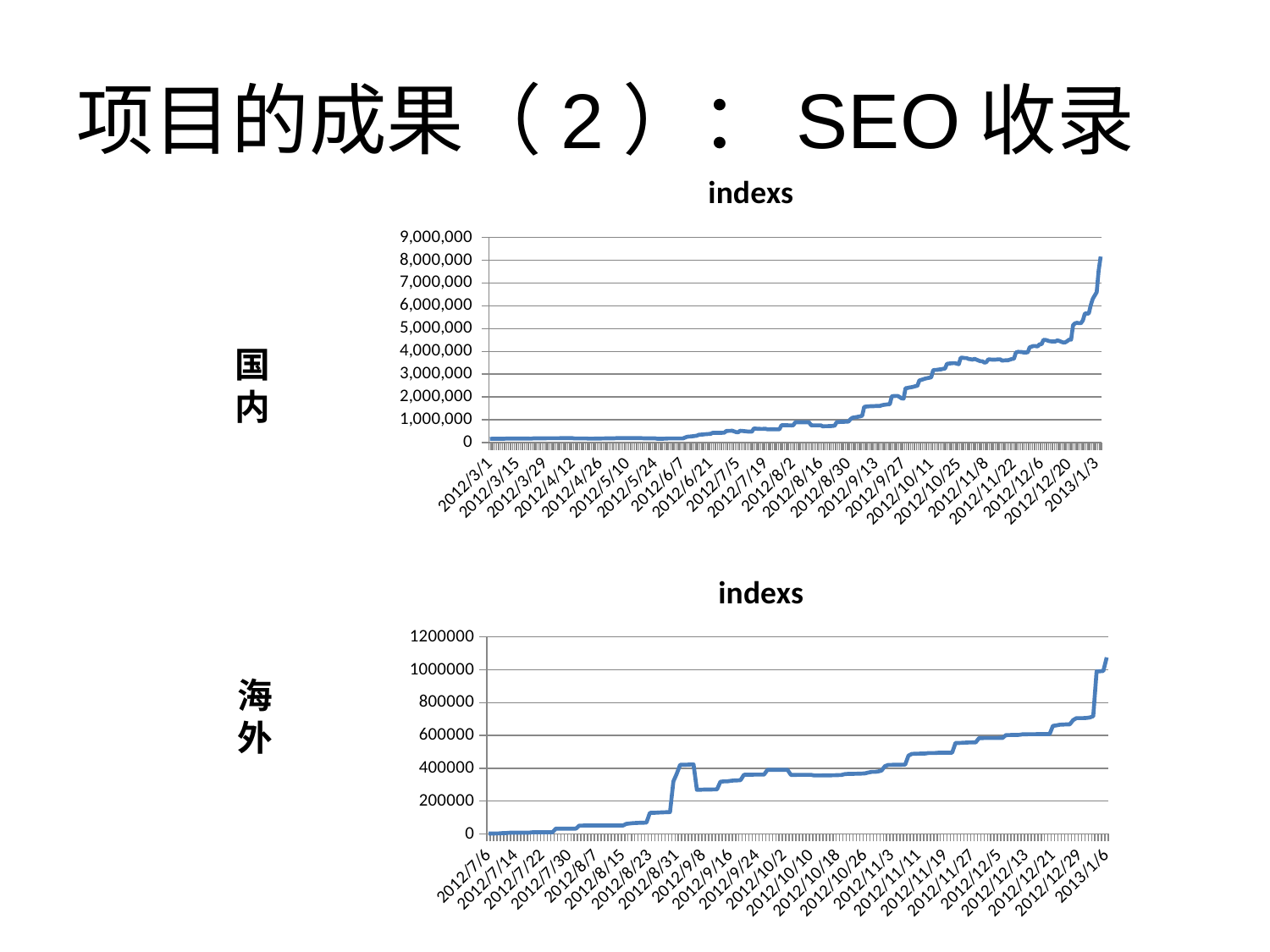

项目的成果（2）：SEO收录

### Chart:

| Category | indexs |
|---|---|
| 40969 | 160138.0 |
| 40970 | 164787.0 |
| 40971 | 164858.0 |
| 40972 | 164898.0 |
| 40973 | 164946.0 |
| 40974 | 164769.0 |
| 40975 | 164673.0 |
| 40976 | 164674.0 |
| 40977 | 174103.0 |
| 40978 | 174134.0 |
| 40979 | 174159.0 |
| 40980 | 174077.0 |
| 40981 | 174048.0 |
| 40982 | 174121.0 |
| 40983 | 174252.0 |
| 40984 | 177683.0 |
| 40985 | 177792.0 |
| 40986 | 177808.0 |
| 40987 | 177735.0 |
| 40988 | 174947.0 |
| 40989 | 173761.0 |
| 40990 | 173123.0 |
| 40991 | 186093.0 |
| 40992 | 185640.0 |
| 40993 | 185615.0 |
| 40994 | 185615.0 |
| 40995 | 185524.0 |
| 40996 | 185462.0 |
| 40997 | 185432.0 |
| 40998 | 192332.0 |
| 40999 | 192312.0 |
| 41000 | 192239.0 |
| 41001 | 192217.0 |
| 41002 | 192212.0 |
| 41003 | 192127.0 |
| 41004 | 192066.0 |
| 41005 | 193723.0 |
| 41006 | 193637.0 |
| 41007 | 193594.0 |
| 41008 | 193708.0 |
| 41009 | 193598.0 |
| 41010 | 193499.0 |
| 41011 | 193521.0 |
| 41012 | 181917.0 |
| 41013 | 182159.0 |
| 41014 | 182348.0 |
| 41015 | 182576.0 |
| 41016 | 182478.0 |
| 41017 | 182759.0 |
| 41018 | 183029.0 |
| 41019 | 172666.0 |
| 41020 | 172979.0 |
| 41021 | 173194.0 |
| 41022 | 173691.0 |
| 41023 | 173857.0 |
| 41024 | 174077.0 |
| 41025 | 174525.0 |
| 41026 | 183626.0 |
| 41027 | 183938.0 |
| 41028 | 184247.0 |
| 41029 | 184559.0 |
| 41030 | 184886.0 |
| 41031 | 185100.0 |
| 41032 | 185242.0 |
| 41033 | 194921.0 |
| 41034 | 194869.0 |
| 41035 | 194838.0 |
| 41036 | 194772.0 |
| 41037 | 194696.0 |
| 41038 | 194422.0 |
| 41039 | 194225.0 |
| 41040 | 193655.0 |
| 41041 | 193585.0 |
| 41042 | 193426.0 |
| 41043 | 193426.0 |
| 41044 | 193140.0 |
| 41045 | 192977.0 |
| 41046 | 192956.0 |
| 41047 | 187212.0 |
| 41048 | 187044.0 |
| 41049 | 186893.0 |
| 41050 | 186893.0 |
| 41051 | 186235.0 |
| 41052 | 185987.0 |
| 41053 | 185987.0 |
| 41054 | 164511.0 |
| 41055 | 165719.0 |
| 41056 | 167322.0 |
| 41057 | 170043.0 |
| 41058 | 173992.0 |
| 41059 | 178330.0 |
| 41060 | 184021.0 |
| 41061 | 183745.0 |
| 41062 | 183730.0 |
| 41063 | 183730.0 |
| 41064 | 183730.0 |
| 41065 | 183685.0 |
| 41066 | 183605.0 |
| 41067 | 183549.0 |
| 41068 | 218870.0 |
| 41069 | 254304.0 |
| 41070 | 263669.0 |
| 41071 | 268805.0 |
| 41072 | 278678.0 |
| 41073 | 290610.0 |
| 41074 | 302108.0 |
| 41075 | 341677.0 |
| 41076 | 349854.0 |
| 41077 | 354672.0 |
| 41078 | 364796.0 |
| 41079 | 370694.0 |
| 41080 | 378705.0 |
| 41081 | 382977.0 |
| 41082 | 426372.0 |
| 41083 | 428963.0 |
| 41084 | 428064.0 |
| 41085 | 426089.0 |
| 41086 | 428314.0 |
| 41087 | 431504.0 |
| 41088 | 435238.0 |
| 41089 | 510127.0 |
| 41090 | 514121.0 |
| 41091 | 517062.0 |
| 41092 | 520458.0 |
| 41093 | 492275.0 |
| 41094 | 459149.0 |
| 41095 | 451264.0 |
| 41096 | 517803.0 |
| 41097 | 512590.0 |
| 41098 | 503640.0 |
| 41099 | 494965.0 |
| 41100 | 484328.0 |
| 41101 | 480538.0 |
| 41102 | 478731.0 |
| 41103 | 617993.0 |
| 41104 | 612654.0 |
| 41105 | 604483.0 |
| 41106 | 602524.0 |
| 41107 | 599508.0 |
| 41108 | 601762.0 |
| 41109 | 603765.0 |
| 41110 | 580887.0 |
| 41111 | 582819.0 |
| 41112 | 585567.0 |
| 41113 | 584961.0 |
| 41114 | 582814.0 |
| 41115 | 582910.0 |
| 41116 | 583595.0 |
| 41117 | 759179.0 |
| 41118 | 759293.0 |
| 41119 | 759606.0 |
| 41120 | 759897.0 |
| 41121 | 756791.0 |
| 41122 | 755627.0 |
| 41123 | 756608.0 |
| 41124 | 888116.0 |
| 41125 | 890312.0 |
| 41126 | 889493.0 |
| 41127 | 889919.0 |
| 41128 | 890572.0 |
| 41129 | 892897.0 |
| 41130 | 892897.0 |
| 41131 | 892897.0 |
| 41132 | 763041.0 |
| 41133 | 757885.0 |
| 41134 | 757885.0 |
| 41135 | 757885.0 |
| 41136 | 757885.0 |
| 41137 | 758361.0 |
| 41138 | 712396.0 |
| 41139 | 719364.0 |
| 41140 | 720544.0 |
| 41141 | 722597.0 |
| 41142 | 722597.0 |
| 41143 | 732722.0 |
| 41144 | 739652.0 |
| 41145 | 893131.0 |
| 41146 | 899675.0 |
| 41147 | 908348.0 |
| 41148 | 908348.0 |
| 41149 | 912168.0 |
| 41150 | 920418.0 |
| 41151 | 922937.0 |
| 41152 | 1024607.0 |
| 41153 | 1088343.0 |
| 41154 | 1105706.0 |
| 41155 | 1115959.0 |
| 41156 | 1136025.0 |
| 41157 | 1151894.0 |
| 41158 | 1178221.0 |
| 41159 | 1569390.0 |
| 41160 | 1579645.0 |
| 41161 | 1587527.0 |
| 41162 | 1593985.0 |
| 41163 | 1596417.0 |
| 41164 | 1598992.0 |
| 41165 | 1605191.0 |
| 41166 | 1608043.0 |
| 41167 | 1608043.0 |
| 41168 | 1639044.0 |
| 41169 | 1657036.0 |
| 41170 | 1667214.0 |
| 41171 | 1678424.0 |
| 41172 | 1679690.0 |
| 41173 | 2030684.0 |
| 41174 | 2043167.0 |
| 41175 | 2047120.0 |
| 41176 | 2049157.0 |
| 41177 | 1995568.0 |
| 41178 | 1938935.0 |
| 41179 | 1929510.0 |
| 41180 | 2384295.0 |
| 41181 | 2396692.0 |
| 41182 | 2418198.0 |
| 41183 | 2429850.0 |
| 41184 | 2450487.0 |
| 41185 | 2473932.0 |
| 41186 | 2494159.0 |
| 41187 | 2727107.0 |
| 41188 | 2752884.0 |
| 41189 | 2779369.0 |
| 41190 | 2807819.0 |
| 41191 | 2826748.0 |
| 41192 | 2843919.0 |
| 41193 | 2865000.0 |
| 41194 | 3171241.0 |
| 41195 | 3188352.0 |
| 41196 | 3192092.0 |
| 41197 | 3208433.0 |
| 41198 | 3213539.0 |
| 41199 | 3236122.0 |
| 41200 | 3246300.0 |
| 41201 | 3453812.0 |
| 41202 | 3467693.0 |
| 41203 | 3476132.0 |
| 41204 | 3484433.0 |
| 41205 | 3485913.0 |
| 41206 | 3463654.0 |
| 41207 | 3439588.0 |
| 41208 | 3724725.0 |
| 41209 | 3721066.0 |
| 41210 | 3708491.0 |
| 41211 | 3708491.0 |
| 41212 | 3669479.0 |
| 41213 | 3657029.0 |
| 41214 | 3638800.0 |
| 41215 | 3676350.0 |
| 41216 | 3637808.0 |
| 41217 | 3604316.0 |
| 41218 | 3567982.0 |
| 41219 | 3567982.0 |
| 41220 | 3508498.0 |
| 41221 | 3531236.0 |
| 41222 | 3652624.0 |
| 41223 | 3646220.0 |
| 41224 | 3637516.0 |
| 41225 | 3637726.0 |
| 41226 | 3643776.0 |
| 41227 | 3652694.0 |
| 41228 | 3652694.0 |
| 41229 | 3595290.0 |
| 41230 | 3604646.0 |
| 41231 | 3612228.0 |
| 41232 | 3612228.0 |
| 41233 | 3642079.0 |
| 41234 | 3668017.0 |
| 41235 | 3680704.0 |
| 41236 | 3951546.0 |
| 41237 | 3980266.0 |
| 41238 | 3978196.0 |
| 41239 | 3970675.0 |
| 41240 | 3954893.0 |
| 41241 | 3954772.0 |
| 41242 | 3960263.0 |
| 41243 | 4183364.0 |
| 41244 | 4210618.0 |
| 41245 | 4241661.0 |
| 41246 | 4237285.0 |
| 41247 | 4216552.0 |
| 41248 | 4316039.0 |
| 41249 | 4316039.0 |
| 41250 | 4511409.0 |
| 41251 | 4505742.0 |
| 41252 | 4481377.0 |
| 41253 | 4454289.0 |
| 41254 | 4439829.0 |
| 41255 | 4441109.0 |
| 41256 | 4436867.0 |
| 41257 | 4487028.0 |
| 41258 | 4464660.0 |
| 41259 | 4422719.0 |
| 41260 | 4395370.0 |
| 41261 | 4397739.0 |
| 41262 | 4451425.0 |
| 41263 | 4518630.0 |
| 41264 | 4518630.0 |
| 41265 | 5150439.0 |
| 41266 | 5235424.0 |
| 41267 | 5255561.0 |
| 41268 | 5240606.0 |
| 41269 | 5240606.0 |
| 41270 | 5365380.0 |
| 41271 | 5666602.0 |
| 41272 | 5666602.0 |
| 41273 | 5666602.0 |
| 41274 | 6037261.0 |
| 41275 | 6308918.0 |
| 41276 | 6458325.0 |
| 41277 | 6598569.0 |
| 41278 | 7546781.0 |
| 41279 | 8163604.0 |
国
内

### Chart:

| Category | indexs |
|---|---|
| 41096 | 2507.0 |
| 41097 | 2648.0 |
| 41098 | 2735.0 |
| 41099 | 2761.0 |
| 41100 | 4365.0 |
| 41101 | 4429.0 |
| 41102 | 6980.0 |
| 41103 | 7064.0 |
| 41104 | 7072.0 |
| 41105 | 7095.0 |
| 41106 | 7247.0 |
| 41107 | 7295.0 |
| 41108 | 7339.0 |
| 41109 | 9525.0 |
| 41110 | 9625.0 |
| 41111 | 9787.0 |
| 41112 | 9891.0 |
| 41113 | 9927.0 |
| 41114 | 9950.0 |
| 41115 | 9964.0 |
| 41116 | 31941.0 |
| 41117 | 31980.0 |
| 41118 | 31998.0 |
| 41119 | 32015.0 |
| 41120 | 32037.0 |
| 41121 | 32062.0 |
| 41122 | 32079.0 |
| 41123 | 50804.0 |
| 41124 | 50828.0 |
| 41125 | 50845.0 |
| 41126 | 50845.0 |
| 41127 | 50923.0 |
| 41128 | 50944.0 |
| 41129 | 50969.0 |
| 41130 | 50969.0 |
| 41131 | 50991.0 |
| 41132 | 50991.0 |
| 41133 | 51061.0 |
| 41134 | 51061.0 |
| 41135 | 51061.0 |
| 41136 | 51061.0 |
| 41137 | 60945.0 |
| 41138 | 63394.0 |
| 41139 | 65479.0 |
| 41140 | 66385.0 |
| 41141 | 67827.0 |
| 41142 | 67827.0 |
| 41143 | 69564.0 |
| 41144 | 127904.0 |
| 41145 | 128421.0 |
| 41146 | 129169.0 |
| 41147 | 130427.0 |
| 41148 | 131473.0 |
| 41149 | 132206.0 |
| 41150 | 132856.0 |
| 41151 | 319991.0 |
| 41152 | 366235.0 |
| 41153 | 420665.0 |
| 41154 | 421229.0 |
| 41155 | 421539.0 |
| 41156 | 422616.0 |
| 41157 | 422867.0 |
| 41158 | 268439.0 |
| 41159 | 268973.0 |
| 41160 | 269803.0 |
| 41161 | 270316.0 |
| 41162 | 270440.0 |
| 41163 | 270875.0 |
| 41164 | 271250.0 |
| 41165 | 317785.0 |
| 41166 | 319901.0 |
| 41167 | 319901.0 |
| 41168 | 323152.0 |
| 41169 | 325362.0 |
| 41170 | 325772.0 |
| 41171 | 327348.0 |
| 41172 | 359950.0 |
| 41173 | 360247.0 |
| 41174 | 360549.0 |
| 41175 | 360816.0 |
| 41176 | 360918.0 |
| 41177 | 361060.0 |
| 41178 | 361192.0 |
| 41179 | 389810.0 |
| 41180 | 389975.0 |
| 41181 | 390025.0 |
| 41182 | 390081.0 |
| 41183 | 390126.0 |
| 41184 | 390137.0 |
| 41185 | 390155.0 |
| 41186 | 359479.0 |
| 41187 | 359487.0 |
| 41188 | 359545.0 |
| 41189 | 359560.0 |
| 41190 | 359574.0 |
| 41191 | 359587.0 |
| 41192 | 359630.0 |
| 41193 | 355818.0 |
| 41194 | 355968.0 |
| 41195 | 356047.0 |
| 41196 | 356531.0 |
| 41197 | 356723.0 |
| 41198 | 357068.0 |
| 41199 | 357243.0 |
| 41200 | 358177.0 |
| 41201 | 358755.0 |
| 41202 | 363804.0 |
| 41203 | 365454.0 |
| 41204 | 365850.0 |
| 41205 | 366080.0 |
| 41206 | 366707.0 |
| 41207 | 367326.0 |
| 41208 | 368624.0 |
| 41209 | 373348.0 |
| 41210 | 377498.0 |
| 41211 | 377498.0 |
| 41212 | 380432.0 |
| 41213 | 385924.0 |
| 41214 | 412662.0 |
| 41215 | 420306.0 |
| 41216 | 420600.0 |
| 41217 | 420831.0 |
| 41218 | 420991.0 |
| 41219 | 421488.0 |
| 41220 | 421655.0 |
| 41221 | 476757.0 |
| 41222 | 487070.0 |
| 41223 | 488054.0 |
| 41224 | 488761.0 |
| 41225 | 489379.0 |
| 41226 | 489734.0 |
| 41227 | 492566.0 |
| 41228 | 492566.0 |
| 41229 | 492566.0 |
| 41230 | 494427.0 |
| 41231 | 494427.0 |
| 41232 | 494427.0 |
| 41233 | 494885.0 |
| 41234 | 494885.0 |
| 41235 | 553773.0 |
| 41236 | 553812.0 |
| 41237 | 554901.0 |
| 41238 | 555897.0 |
| 41239 | 557037.0 |
| 41240 | 557323.0 |
| 41241 | 557612.0 |
| 41242 | 583856.0 |
| 41243 | 584115.0 |
| 41244 | 584230.0 |
| 41245 | 584272.0 |
| 41246 | 584319.0 |
| 41247 | 584360.0 |
| 41248 | 584517.0 |
| 41249 | 584517.0 |
| 41250 | 601954.0 |
| 41251 | 602368.0 |
| 41252 | 603051.0 |
| 41253 | 603169.0 |
| 41254 | 603359.0 |
| 41255 | 607040.0 |
| 41256 | 607119.0 |
| 41257 | 607369.0 |
| 41258 | 607544.0 |
| 41259 | 607647.0 |
| 41260 | 607732.0 |
| 41261 | 607808.0 |
| 41262 | 608067.0 |
| 41263 | 608067.0 |
| 41264 | 658367.0 |
| 41265 | 661043.0 |
| 41266 | 665204.0 |
| 41267 | 666313.0 |
| 41268 | 667469.0 |
| 41269 | 667469.0 |
| 41270 | 693344.0 |
| 41271 | 705598.0 |
| 41272 | 705598.0 |
| 41273 | 705598.0 |
| 41274 | 706555.0 |
| 41275 | 709502.0 |
| 41276 | 717527.0 |
| 41277 | 989819.0 |
| 41278 | 990979.0 |
| 41279 | 992890.0 |
| 41280 | 1075323.0 |
海外